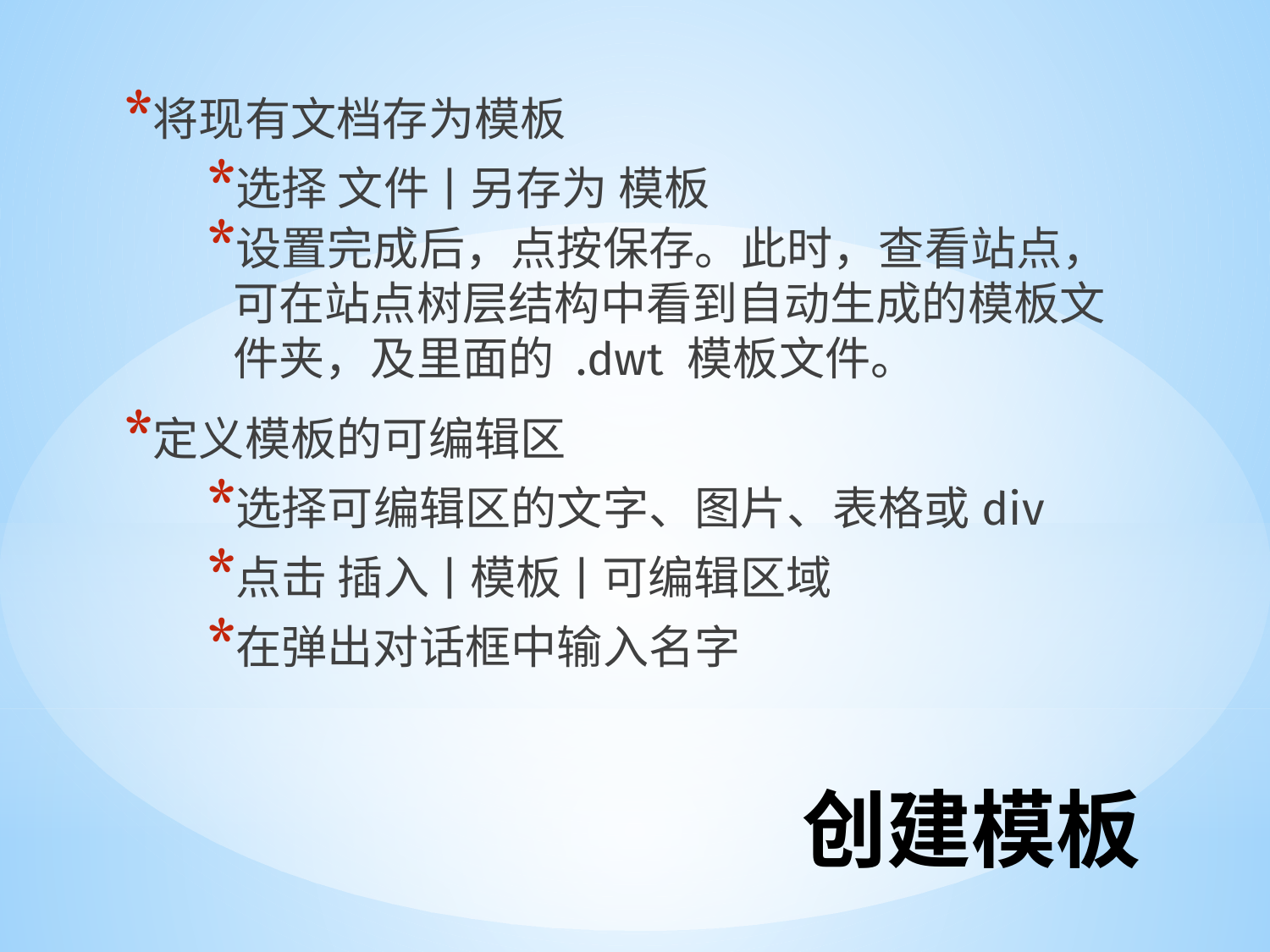

将现有文档存为模板
选择 文件|另存为 模板
设置完成后，点按保存。此时，查看站点，可在站点树层结构中看到自动生成的模板文件夹，及里面的 .dwt 模板文件。
定义模板的可编辑区
选择可编辑区的文字、图片、表格或div
点击 插入|模板|可编辑区域
在弹出对话框中输入名字

# 创建模板